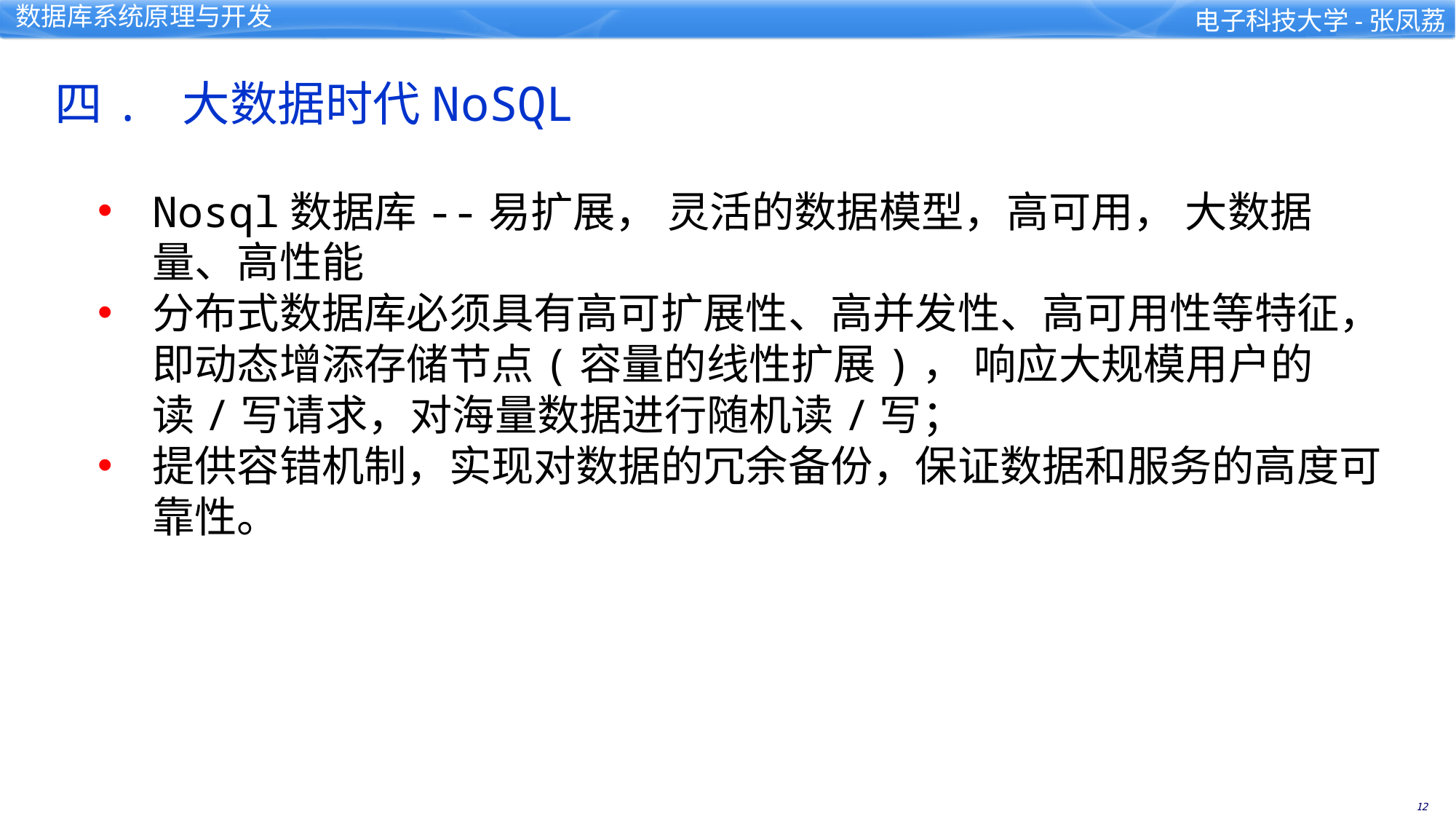

四. 大数据时代NoSQL
Nosql数据库--易扩展， 灵活的数据模型，高可用， 大数据量、高性能
分布式数据库必须具有高可扩展性、高并发性、高可用性等特征，即动态增添存储节点(容量的线性扩展)， 响应大规模用户的读/写请求，对海量数据进行随机读/写；
提供容错机制，实现对数据的冗余备份，保证数据和服务的高度可靠性。